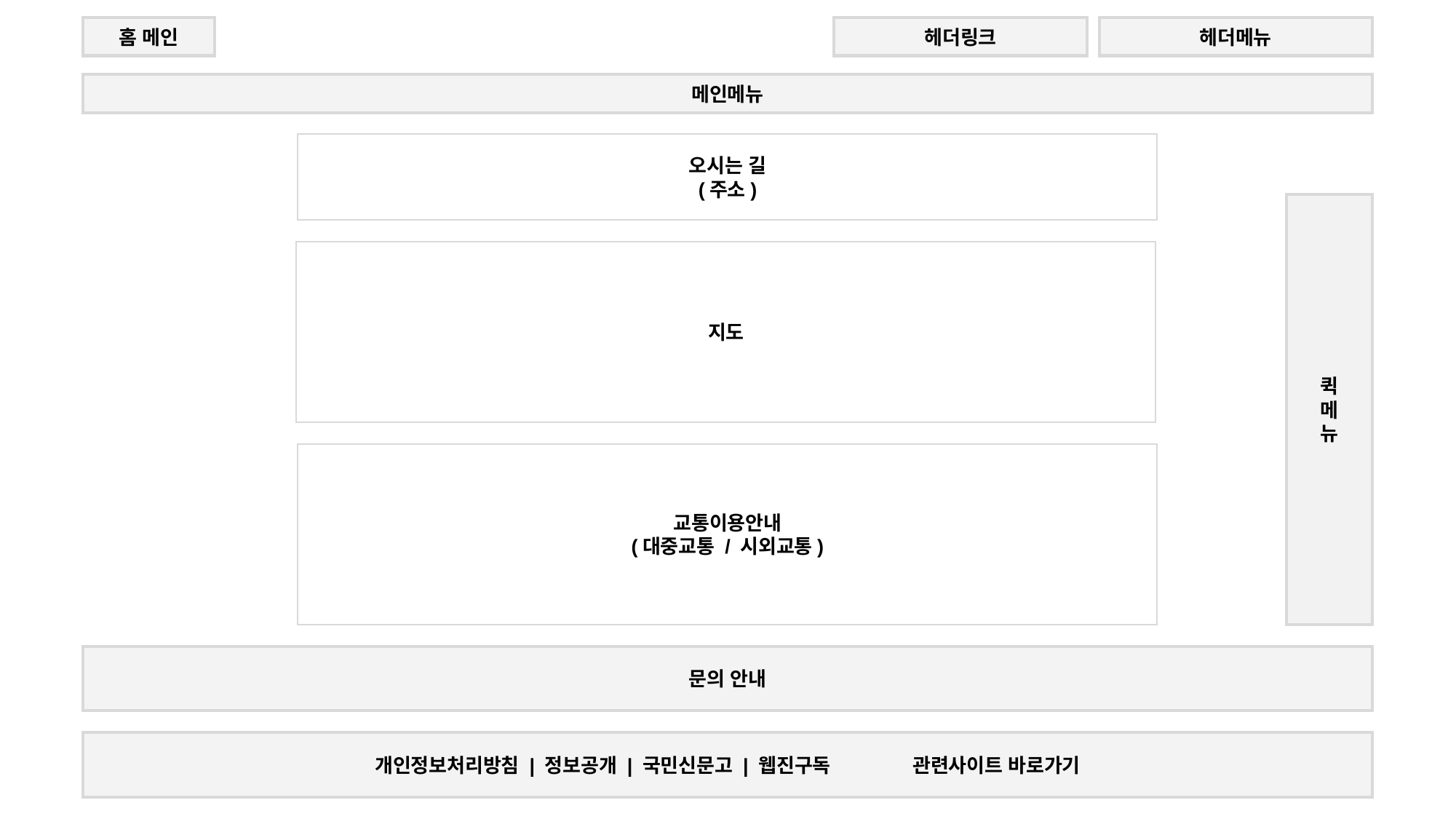

헤더링크
홈 메인
헤더메뉴
메인메뉴
오시는 길
(주소)
퀵
메
뉴
지도
교통이용안내
(대중교통 / 시외교통)
문의 안내
개인정보처리방침 | 정보공개 | 국민신문고 | 웹진구독               관련사이트 바로가기